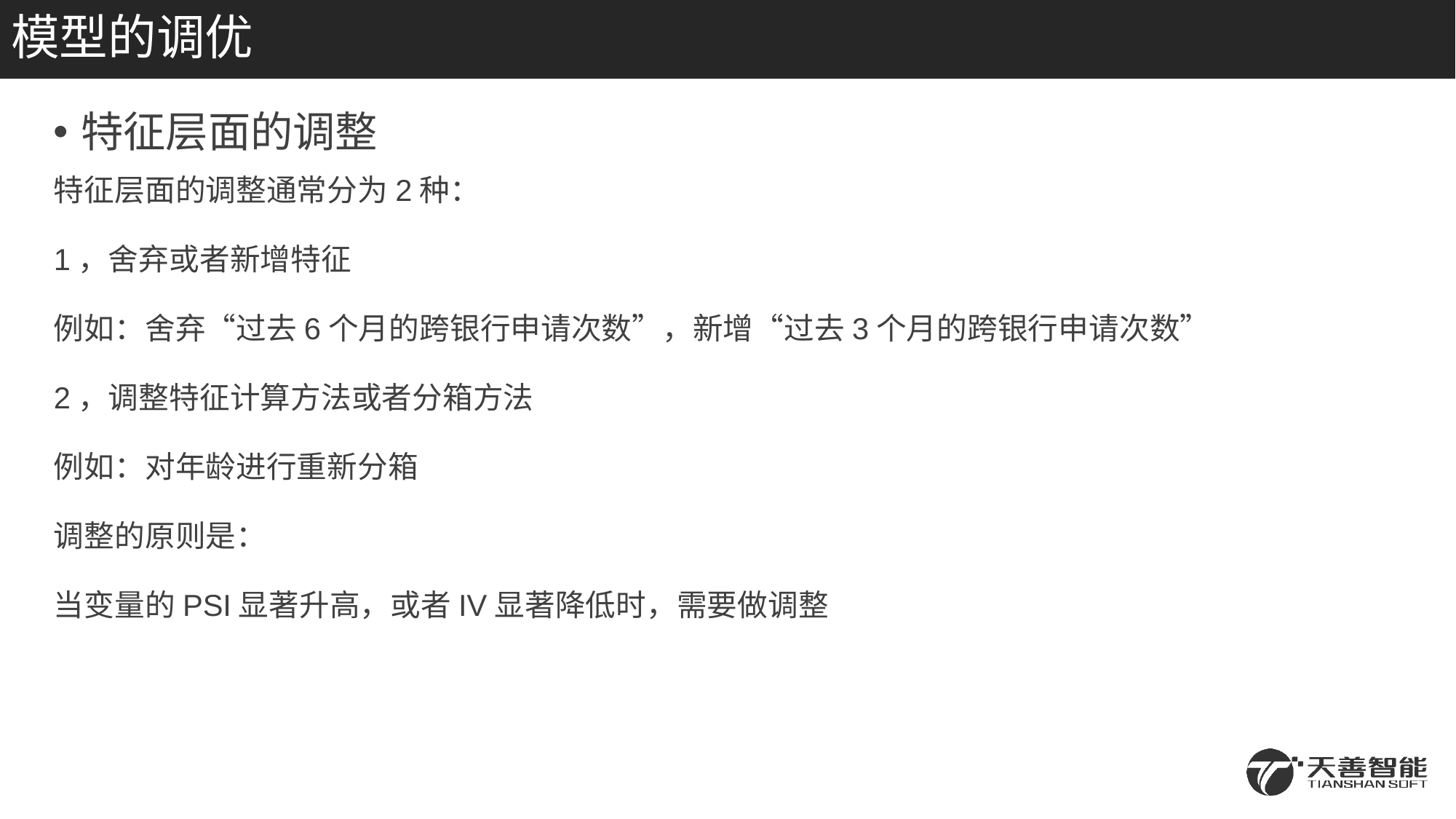

# 模型的调优
特征层面的调整
特征层面的调整通常分为2种：
1，舍弃或者新增特征
例如：舍弃“过去6个月的跨银行申请次数”，新增“过去3个月的跨银行申请次数”
2，调整特征计算方法或者分箱方法
例如：对年龄进行重新分箱
调整的原则是：
当变量的PSI显著升高，或者IV显著降低时，需要做调整